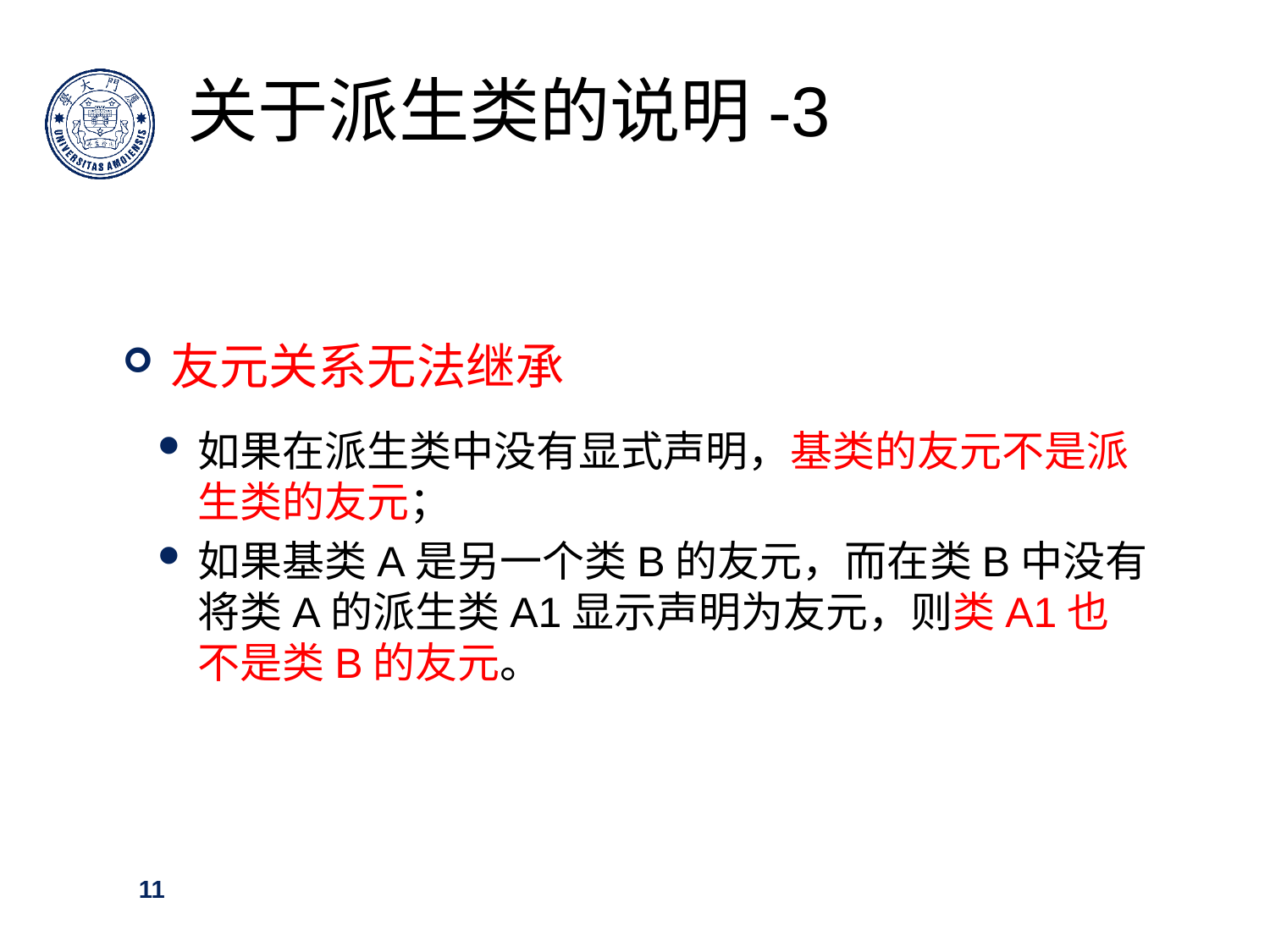

关于派生类的说明-3
友元关系无法继承
如果在派生类中没有显式声明，基类的友元不是派生类的友元；
如果基类A是另一个类B的友元，而在类B中没有将类A的派生类A1显示声明为友元，则类A1也不是类B的友元。
11